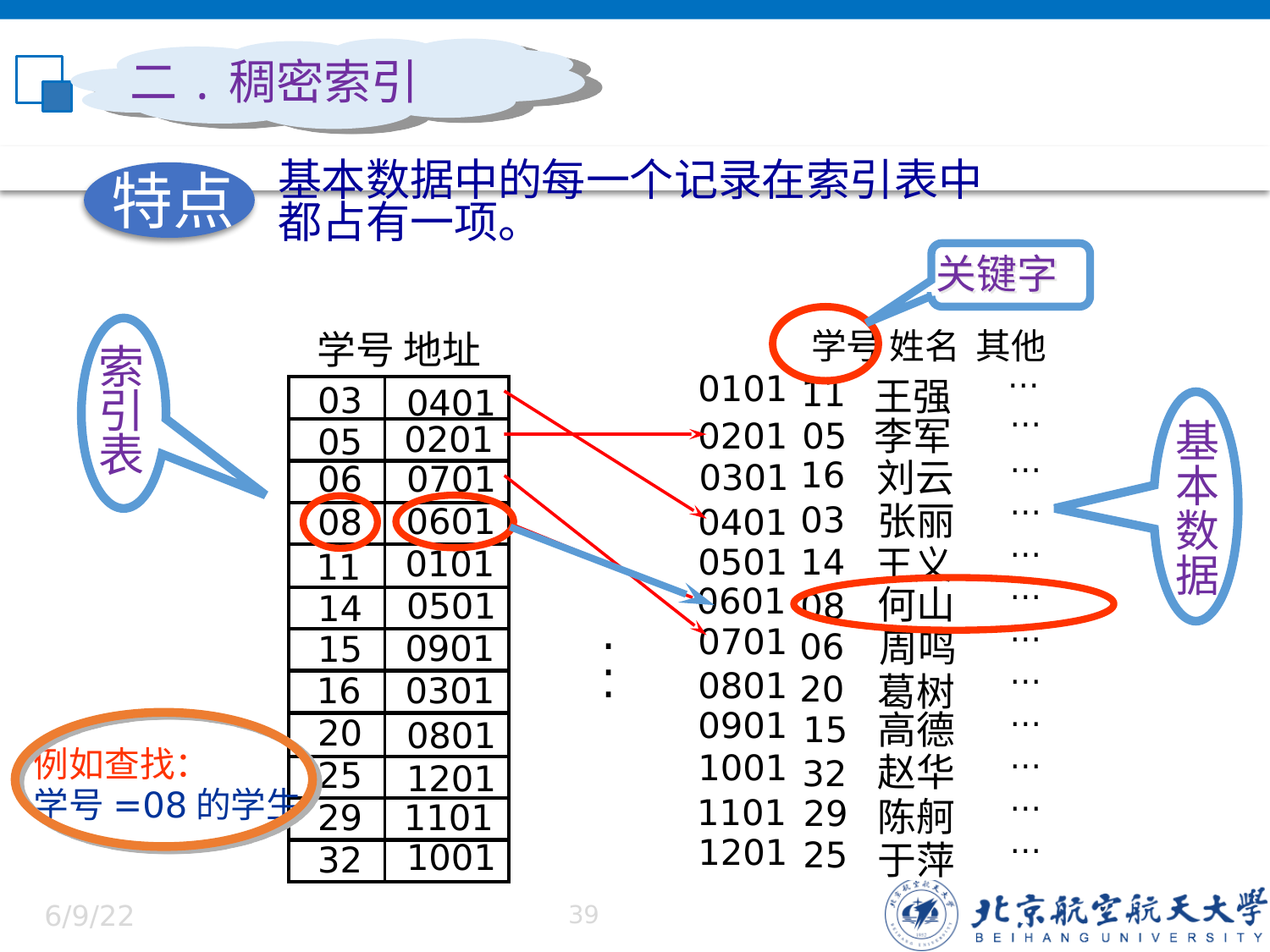

二.稠密索引
特点

   基本数据中的每一个记录在索引表中
   都占有一项。
关键字

学号 姓名  其他
…
0101
11
王强

…
李军
0201
05
…
16
刘云
0301
…
张丽
03
0401
…
0501
14
王义

…
0601
何山
08
…
0701
周鸣
06
…
0801
20
葛树
…
0901
高德
15

…
1001
赵华
32
…
1101
29
陈舸
…
1201
25
于萍

索
引
表
学号 地址
03
0401

0201
05
06
0701
0601
08
0101
11
0501
14
0901
15
16
0301
20
0801
25
1201
29
1101
1001
32

基
本
数
据

.
.
.

    例如查找：
    学号=08的学生
6/9/22
39